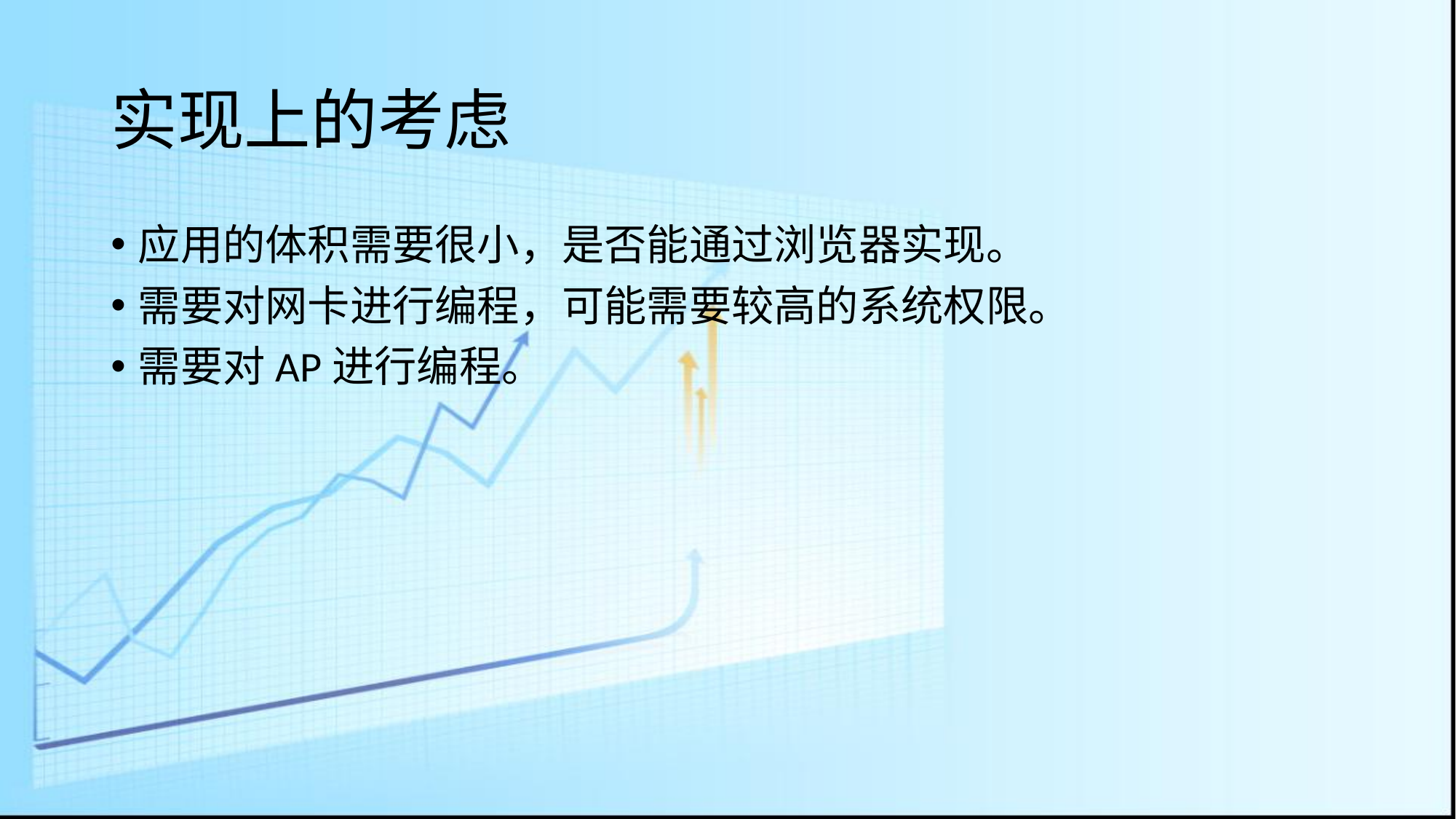

# 实现上的考虑
应用的体积需要很小，是否能通过浏览器实现。
需要对网卡进行编程，可能需要较高的系统权限。
需要对AP进行编程。